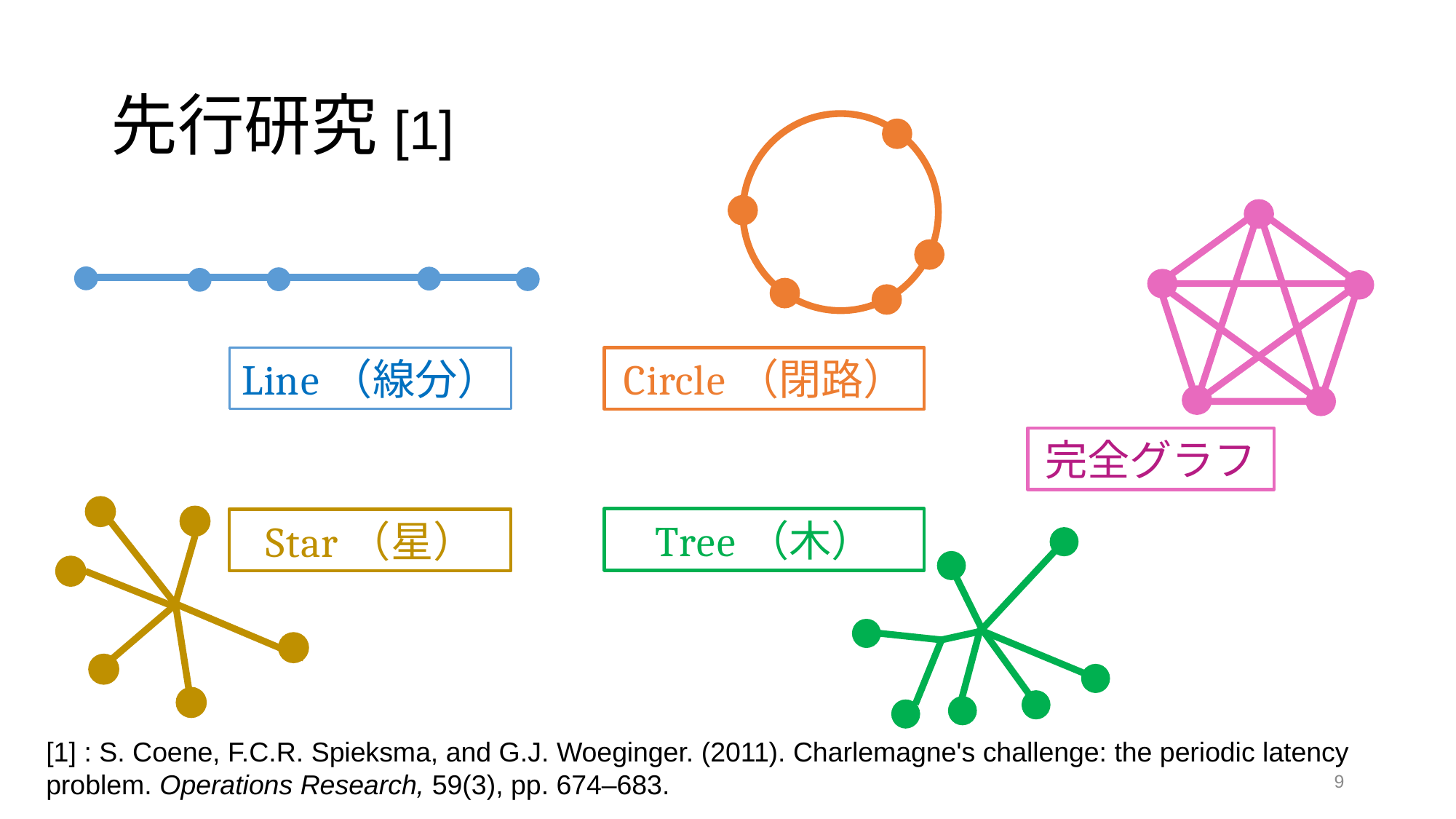

# 先行研究[1]

Line（線分）
Circle（閉路）
完全グラフ

Tree（木）
Star（星）

[1] : S. Coene, F.C.R. Spieksma, and G.J. Woeginger. (2011). Charlemagne's challenge: the periodic latency problem. Operations Research, 59(3), pp. 674–683.
9